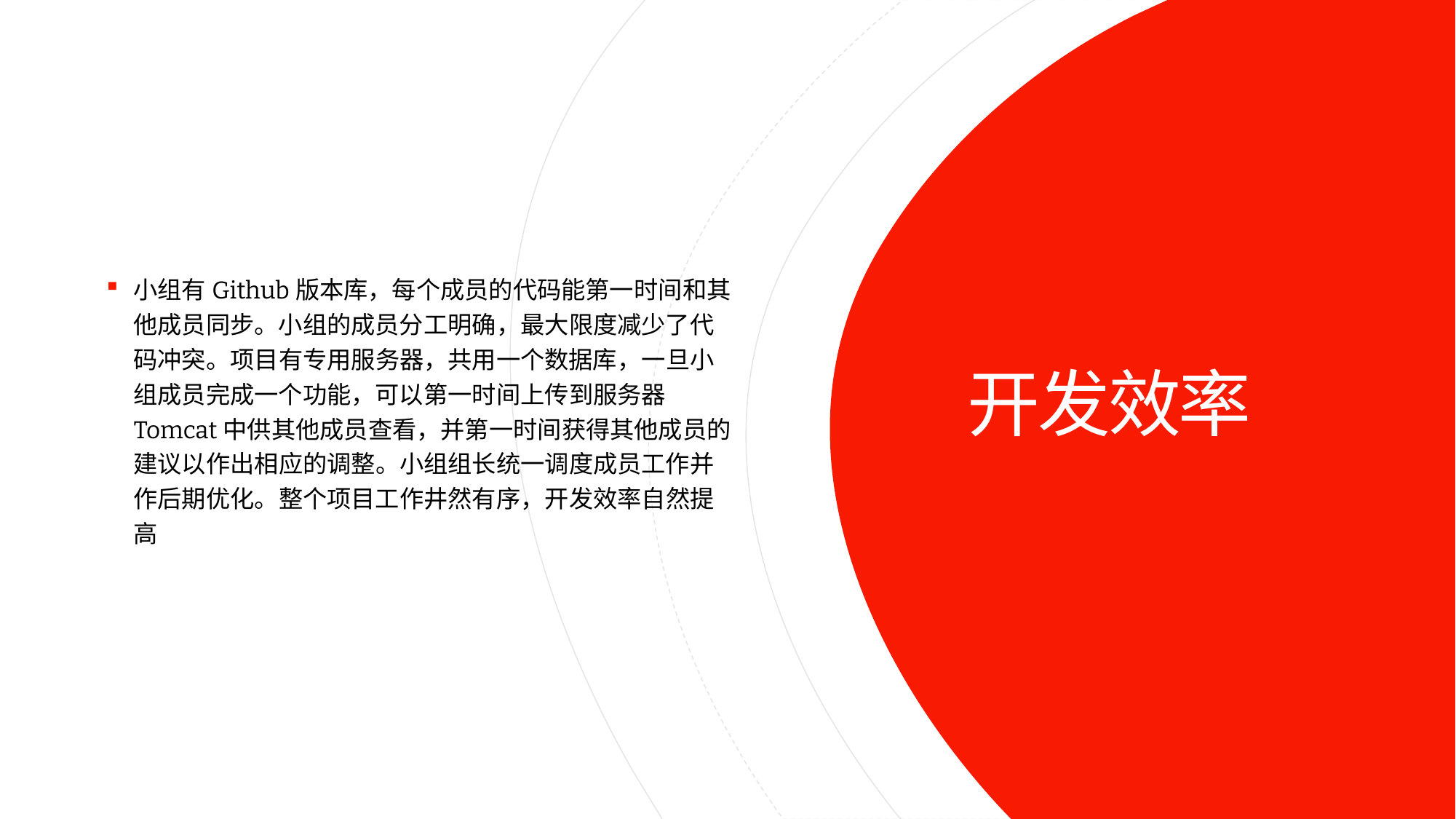

小组有Github版本库，每个成员的代码能第一时间和其他成员同步。小组的成员分工明确，最大限度减少了代码冲突。项目有专用服务器，共用一个数据库，一旦小组成员完成一个功能，可以第一时间上传到服务器Tomcat中供其他成员查看，并第一时间获得其他成员的建议以作出相应的调整。小组组长统一调度成员工作并作后期优化。整个项目工作井然有序，开发效率自然提高
# 开发效率